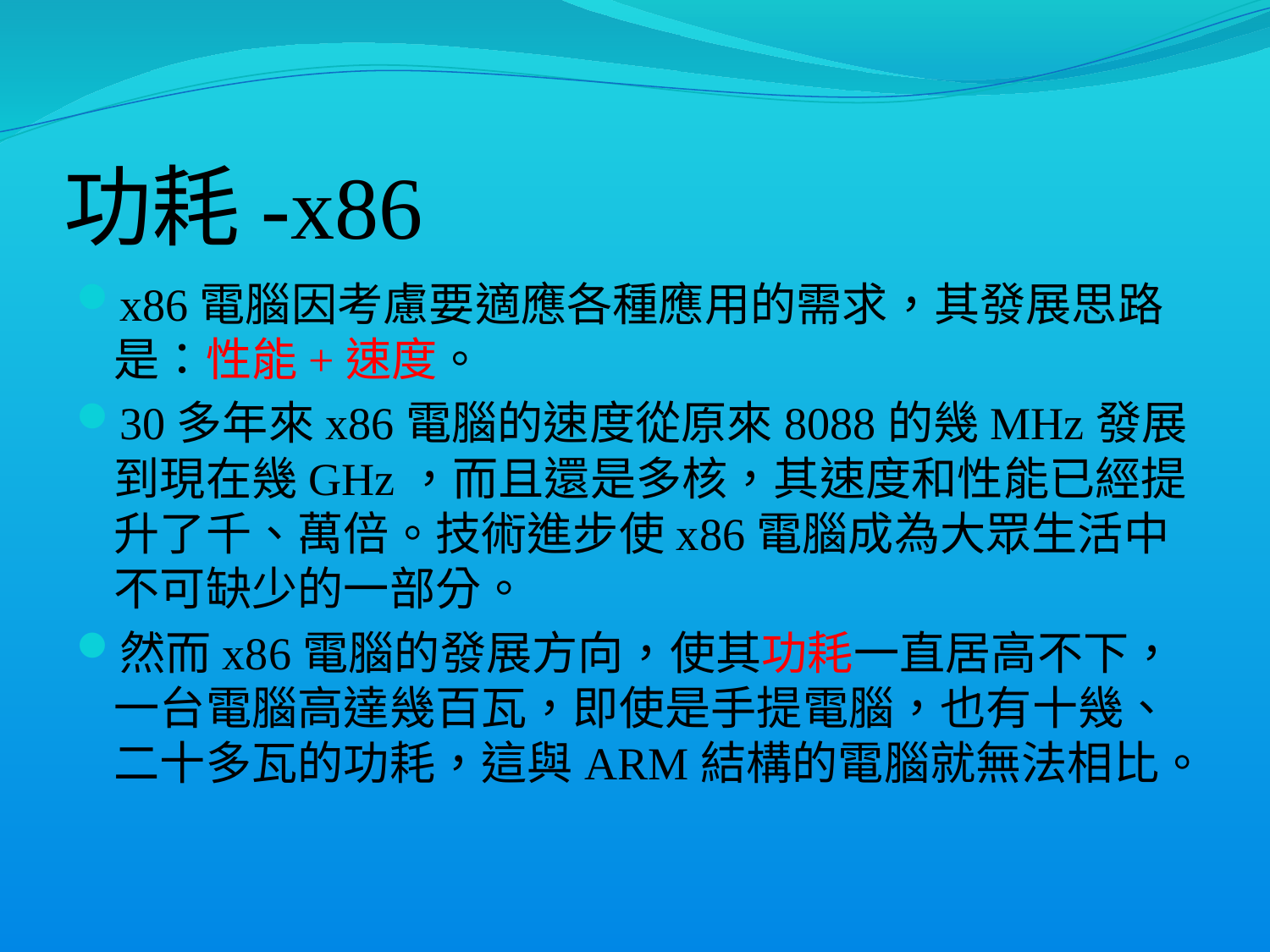

# 功耗-x86
x86電腦因考慮要適應各種應用的需求，其發展思路是：性能+速度。
30多年來x86電腦的速度從原來8088的幾MHz發展到現在幾GHz，而且還是多核，其速度和性能已經提升了千、萬倍。技術進步使x86電腦成為大眾生活中不可缺少的一部分。
然而x86電腦的發展方向，使其功耗一直居高不下，一台電腦高達幾百瓦，即使是手提電腦，也有十幾、二十多瓦的功耗，這與ARM結構的電腦就無法相比。